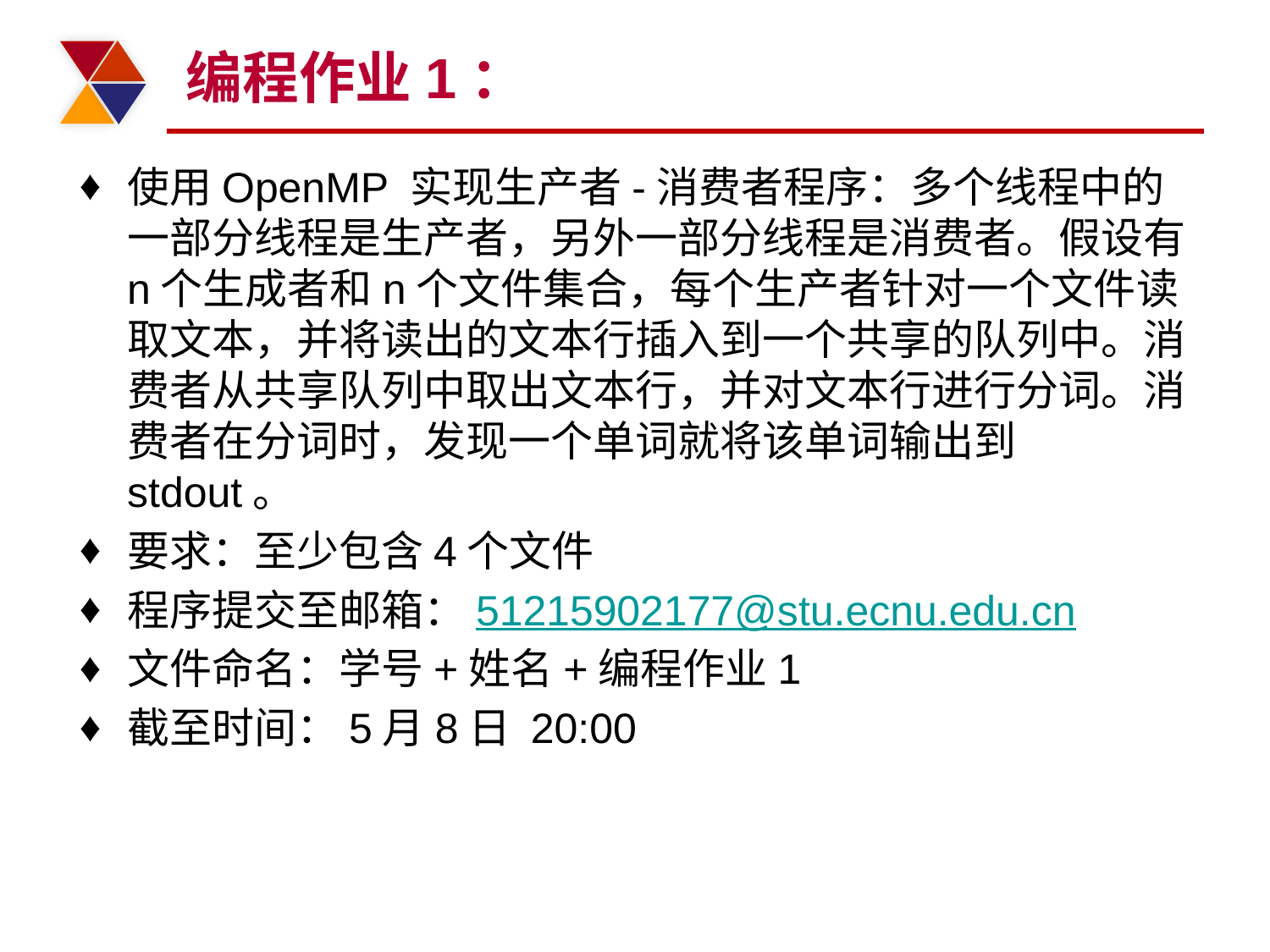

# 编程作业1：
使用OpenMP 实现生产者-消费者程序：多个线程中的一部分线程是生产者，另外一部分线程是消费者。假设有n个生成者和n个文件集合，每个生产者针对一个文件读取文本，并将读出的文本行插入到一个共享的队列中。消费者从共享队列中取出文本行，并对文本行进行分词。消费者在分词时，发现一个单词就将该单词输出到stdout。
要求：至少包含4个文件
程序提交至邮箱：51215902177@stu.ecnu.edu.cn
文件命名：学号+姓名+编程作业1
截至时间：5月8日 20:00